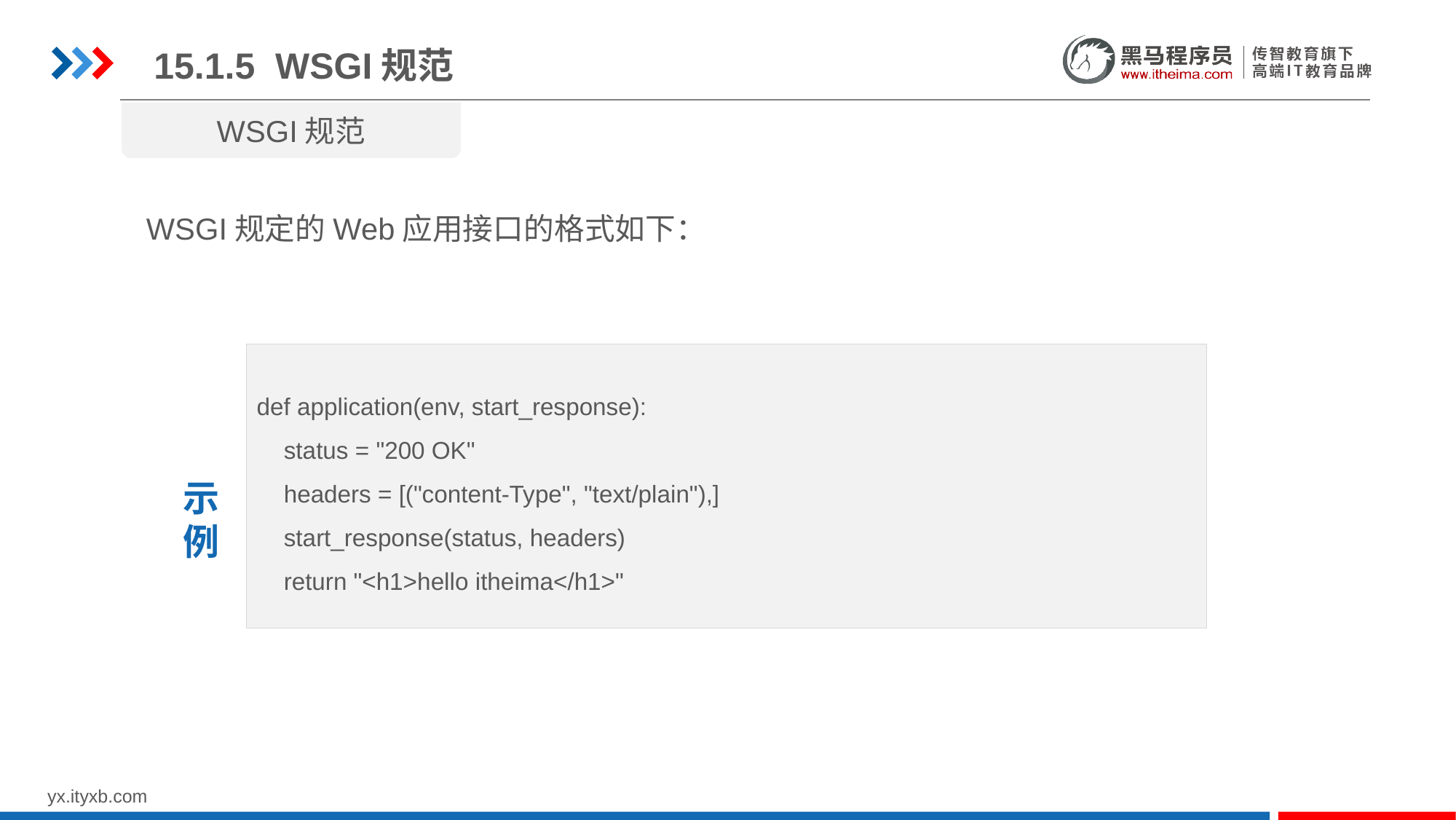

15.1.5  WSGI规范

WSGI规范
WSGI规定的Web应用接口的格式如下：
def application(env, start_response):
    status = "200 OK"
    headers = [("content-Type", "text/plain"),]
    start_response(status, headers)
    return "<h1>hello itheima</h1>"
示
例